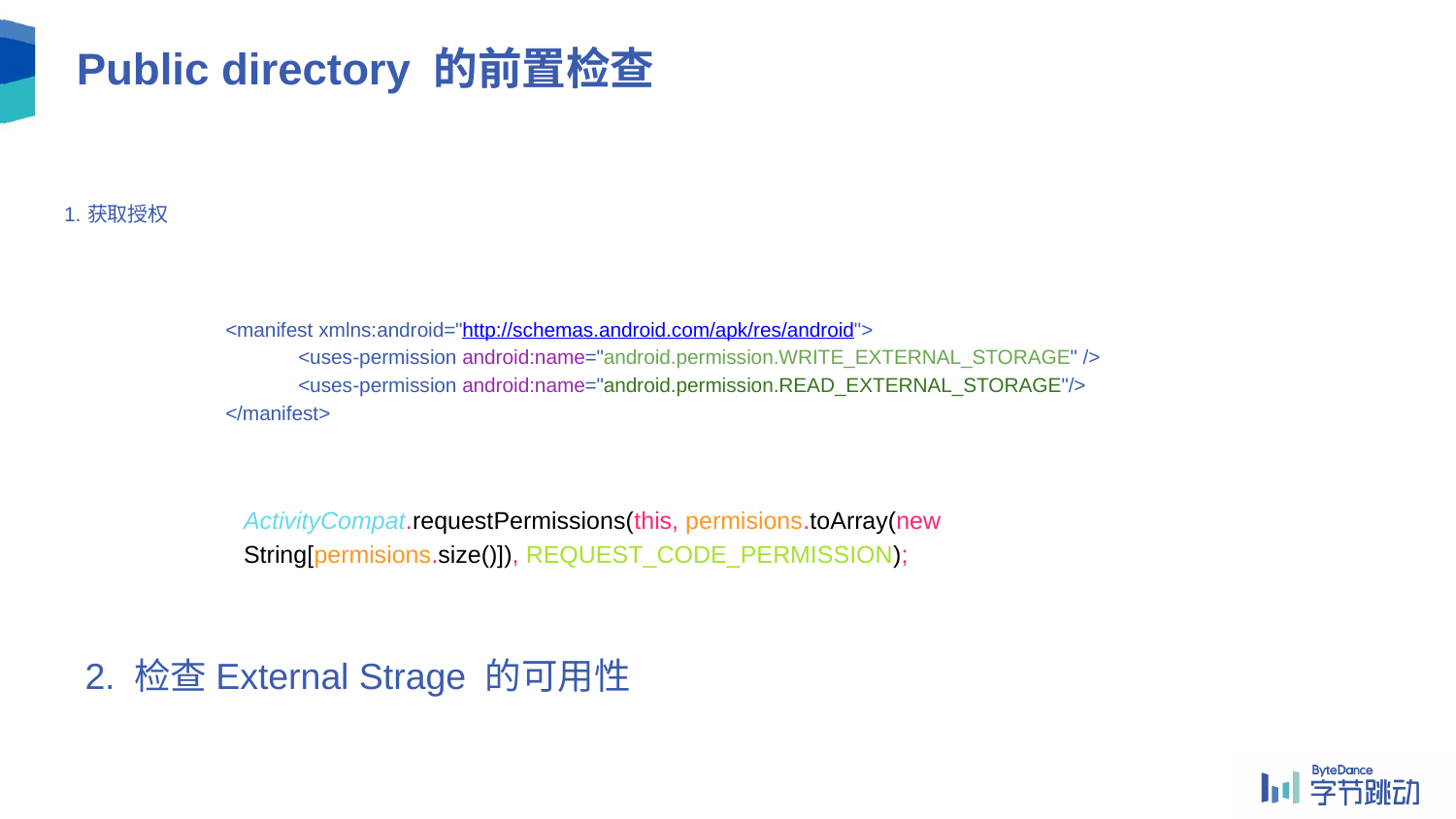

# Public directory 的前置检查
1. 获取授权

<manifest xmlns:android="http://schemas.android.com/apk/res/android">
<uses-permission android:name="android.permission.WRITE_EXTERNAL_STORAGE" />
<uses-permission android:name="android.permission.READ_EXTERNAL_STORAGE"/>
</manifest>
ActivityCompat.requestPermissions(this, permisions.toArray(new String[permisions.size()]), REQUEST_CODE_PERMISSION);
2. 检查External Strage 的可用性